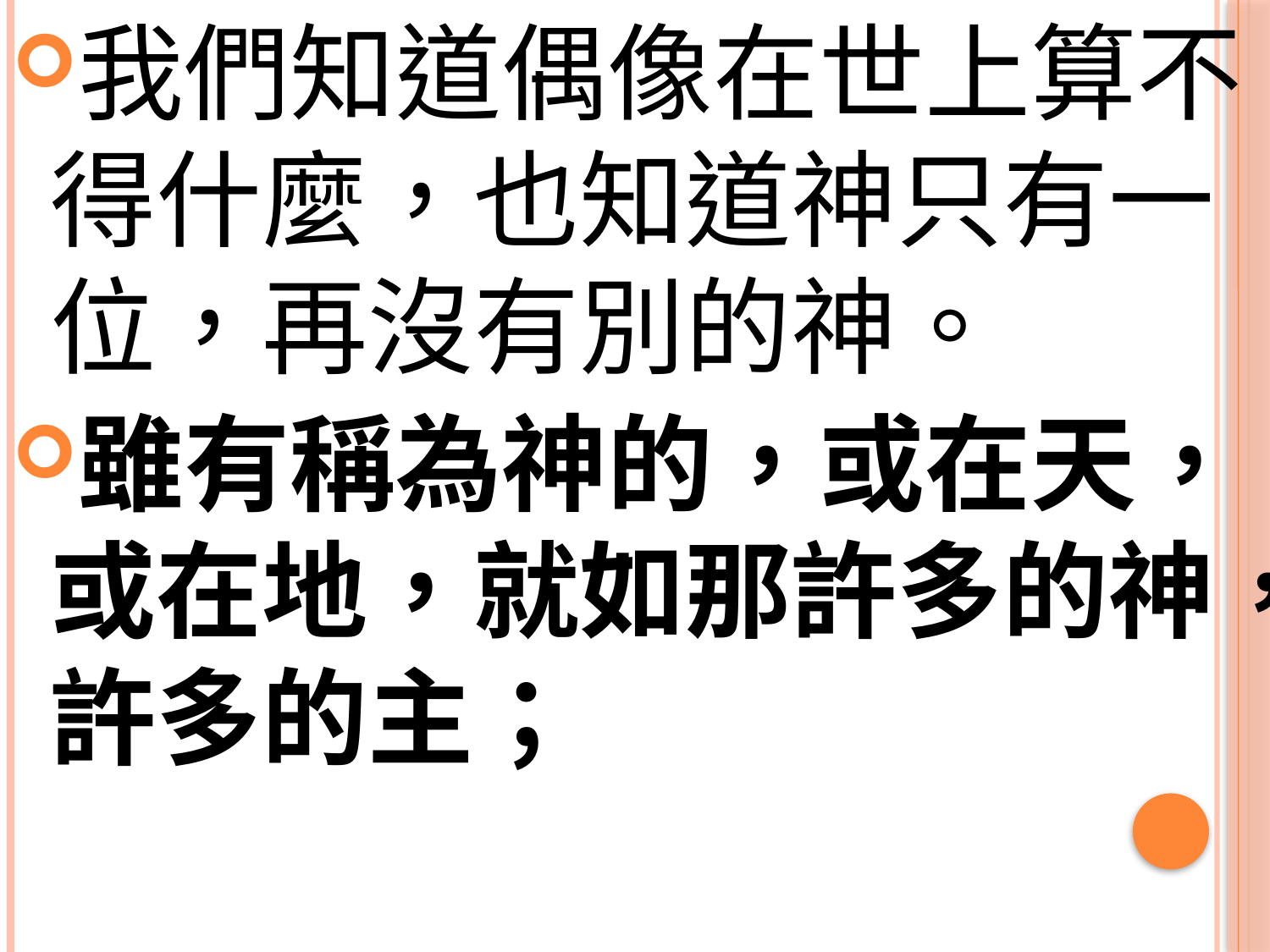

我們知道偶像在世上算不得什麼，也知道神只有一位，再沒有別的神。
雖有稱為神的，或在天，或在地，就如那許多的神，許多的主；